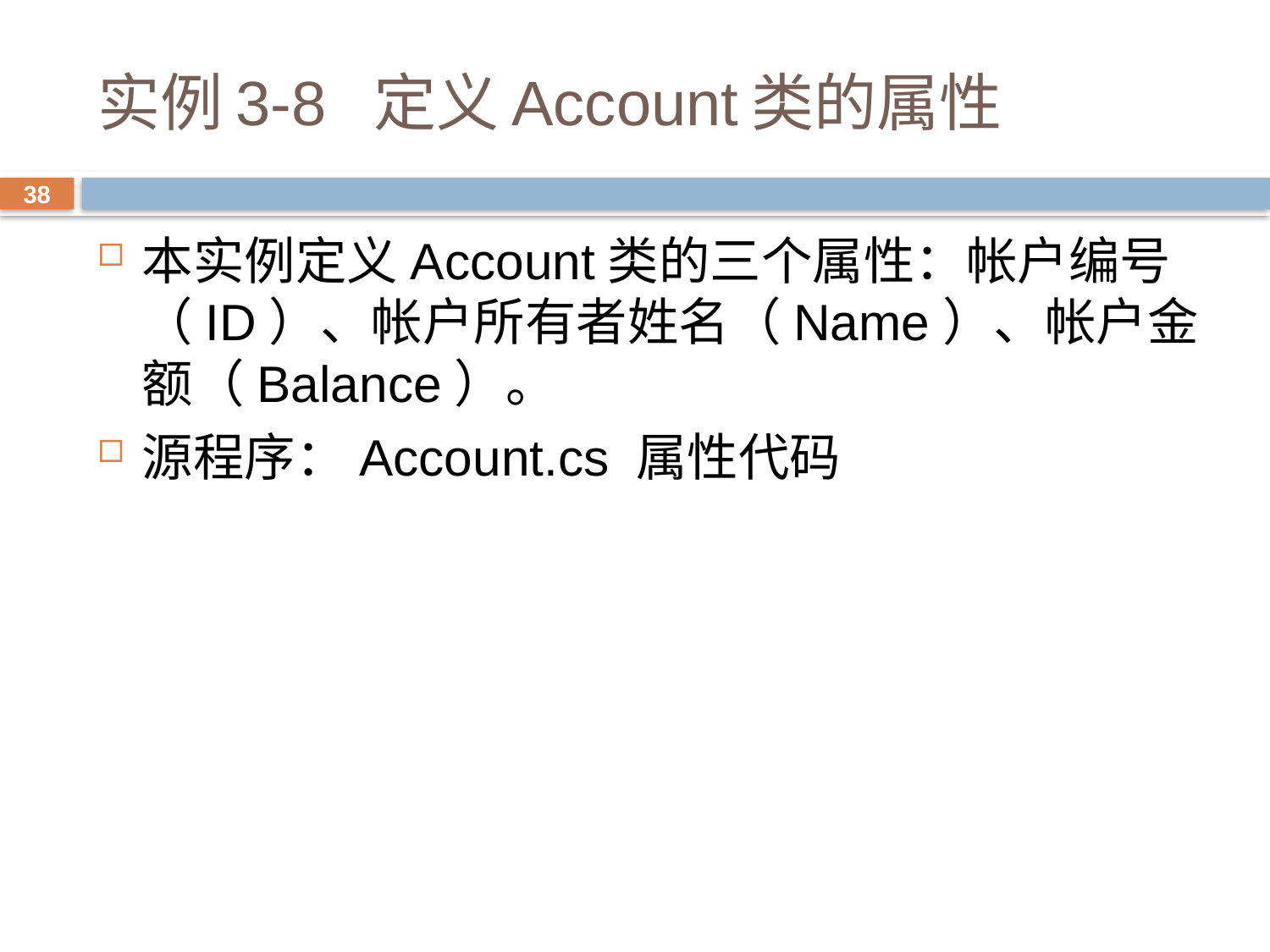

# 实例3-8  定义Account类的属性
38
本实例定义Account类的三个属性：帐户编号（ID）、帐户所有者姓名（Name）、帐户金额（Balance）。
源程序：Account.cs 属性代码